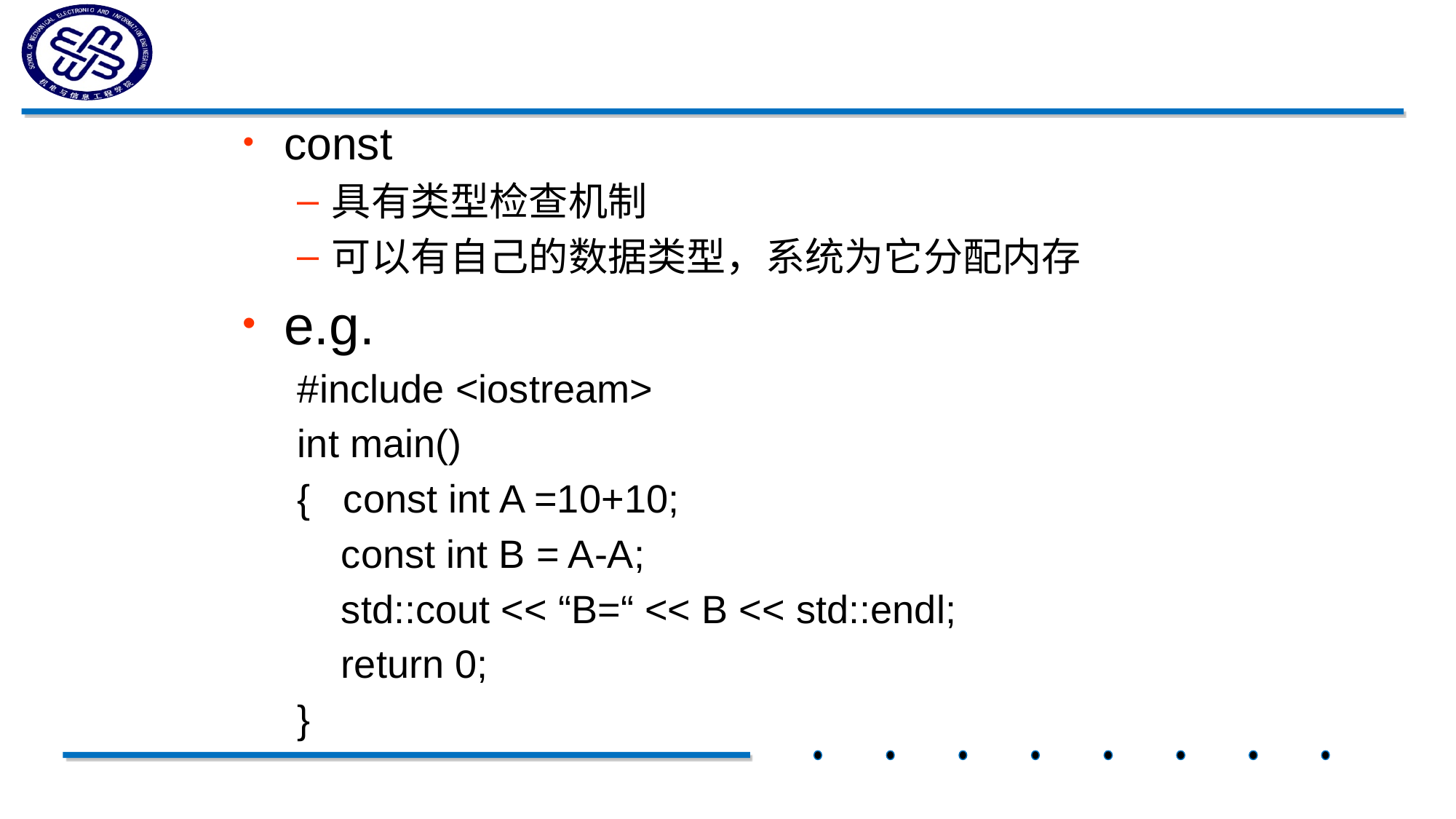

#
const
具有类型检查机制
可以有自己的数据类型，系统为它分配内存
e.g.
#include <iostream>
int main()
{   const int A =10+10;
    const int B = A-A;
    std::cout << “B=“ << B << std::endl;
    return 0;
}